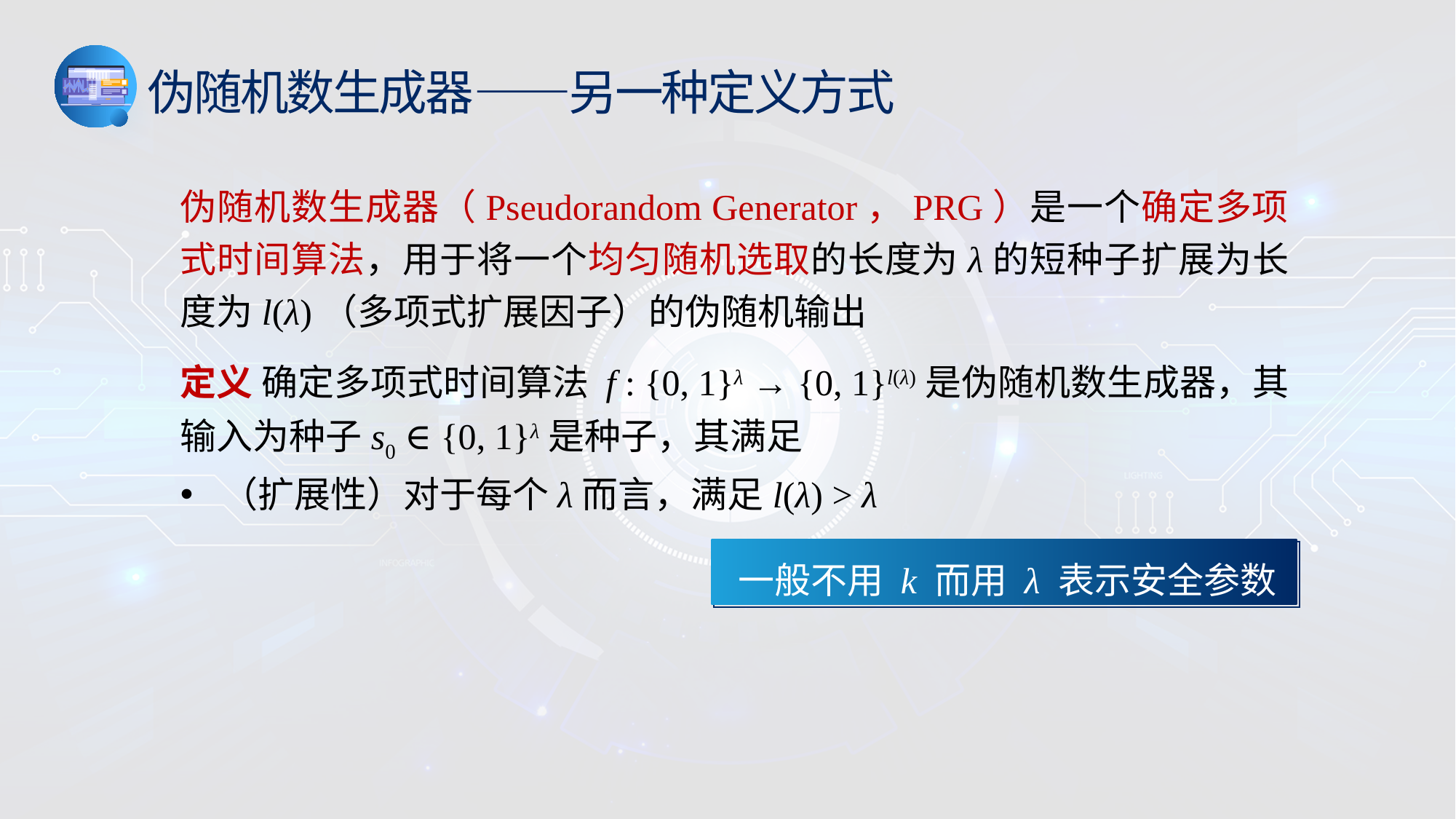

伪随机数生成器——另一种定义方式

伪随机数生成器（Pseudorandom Generator，PRG）是一个确定多项式时间算法，用于将一个均匀随机选取的长度为λ的短种子扩展为长度为l(λ)（多项式扩展因子）的伪随机输出
定义 确定多项式时间算法 f : {0, 1}λ → {0, 1}l(λ)是伪随机数生成器，其输入为种子s0 ∈ {0, 1}λ是种子，其满足
（扩展性）对于每个λ而言，满足l(λ) > λ

一般不用 k 而用 λ 表示安全参数